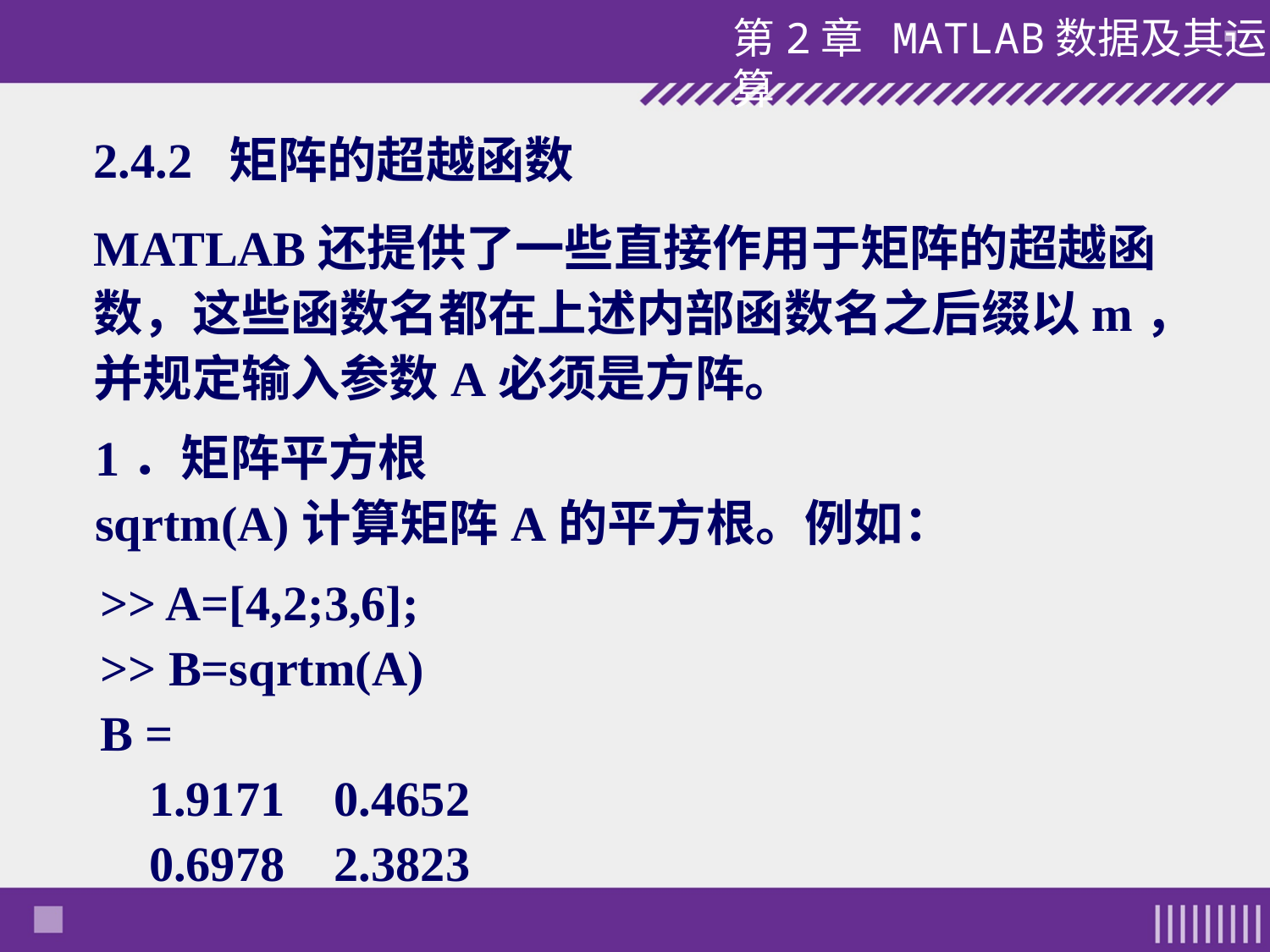

2.4.2  矩阵的超越函数

MATLAB还提供了一些直接作用于矩阵的超越函数，这些函数名都在上述内部函数名之后缀以m，并规定输入参数A必须是方阵。
1．矩阵平方根
sqrtm(A)计算矩阵A的平方根。例如：
>> A=[4,2;3,6];
>> B=sqrtm(A)
B =
    1.9171    0.4652
    0.6978    2.3823